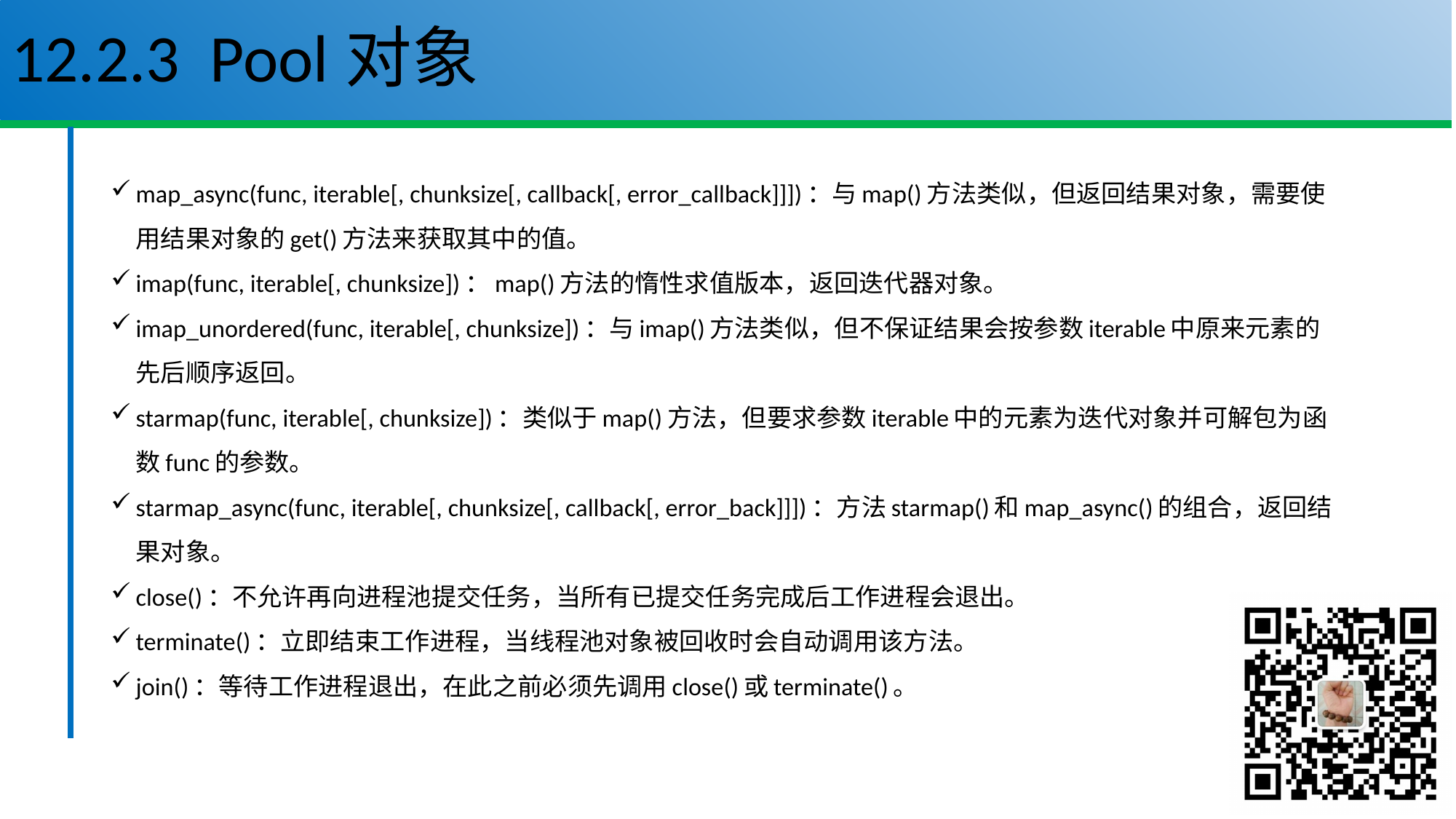

# 12.2.3  Pool对象
map_async(func, iterable[, chunksize[, callback[, error_callback]]])：与map()方法类似，但返回结果对象，需要使用结果对象的get()方法来获取其中的值。
imap(func, iterable[, chunksize])：map()方法的惰性求值版本，返回迭代器对象。
imap_unordered(func, iterable[, chunksize])：与imap()方法类似，但不保证结果会按参数iterable中原来元素的先后顺序返回。
starmap(func, iterable[, chunksize])：类似于map()方法，但要求参数iterable中的元素为迭代对象并可解包为函数func的参数。
starmap_async(func, iterable[, chunksize[, callback[, error_back]]])：方法starmap()和map_async()的组合，返回结果对象。
close()：不允许再向进程池提交任务，当所有已提交任务完成后工作进程会退出。
terminate()：立即结束工作进程，当线程池对象被回收时会自动调用该方法。
join()：等待工作进程退出，在此之前必须先调用close()或terminate()。